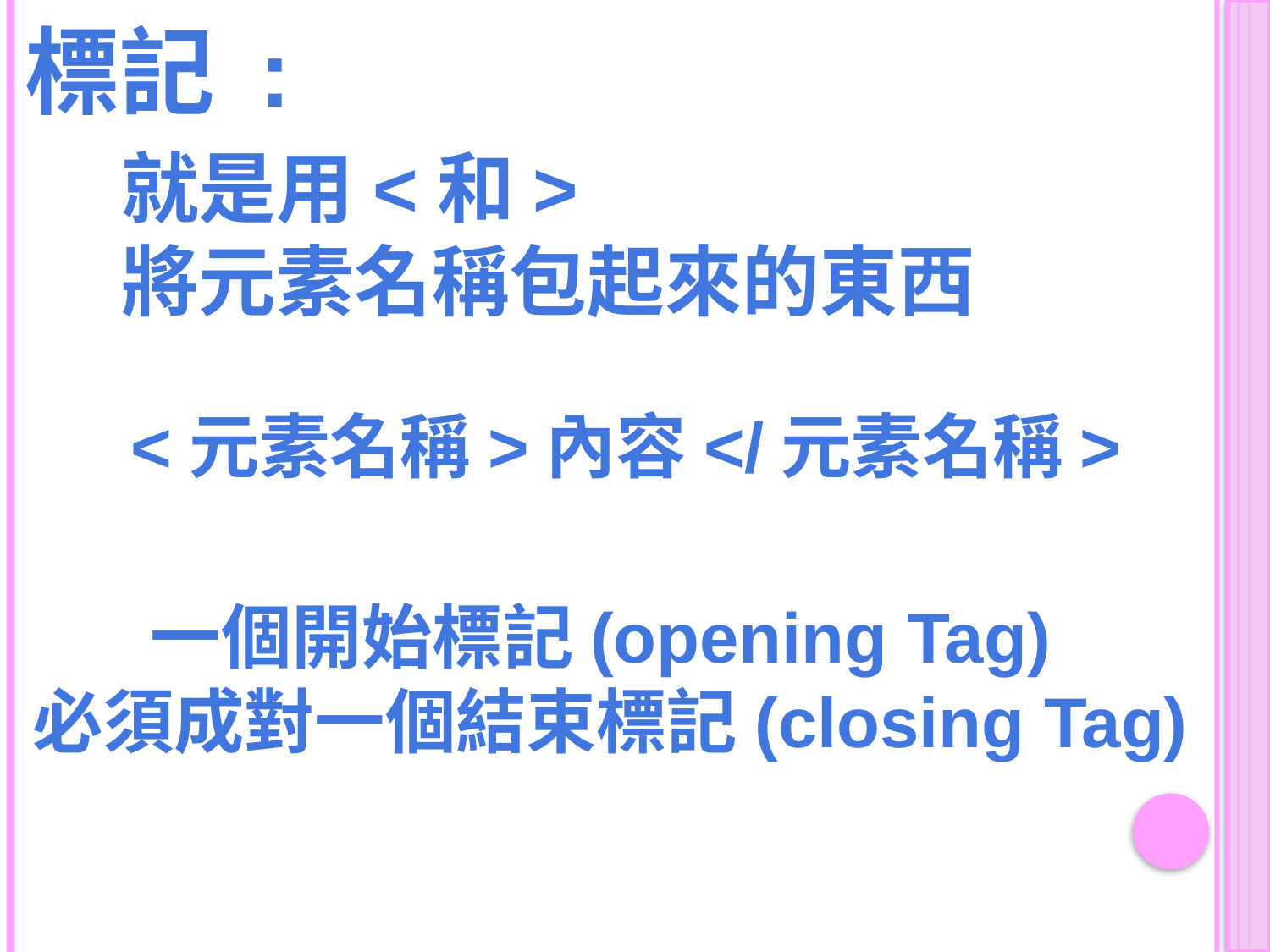

標記 :
就是用<和>
將元素名稱包起來的東西
<元素名稱>內容</元素名稱>
一個開始標記(opening Tag)
必須成對一個結束標記(closing Tag)